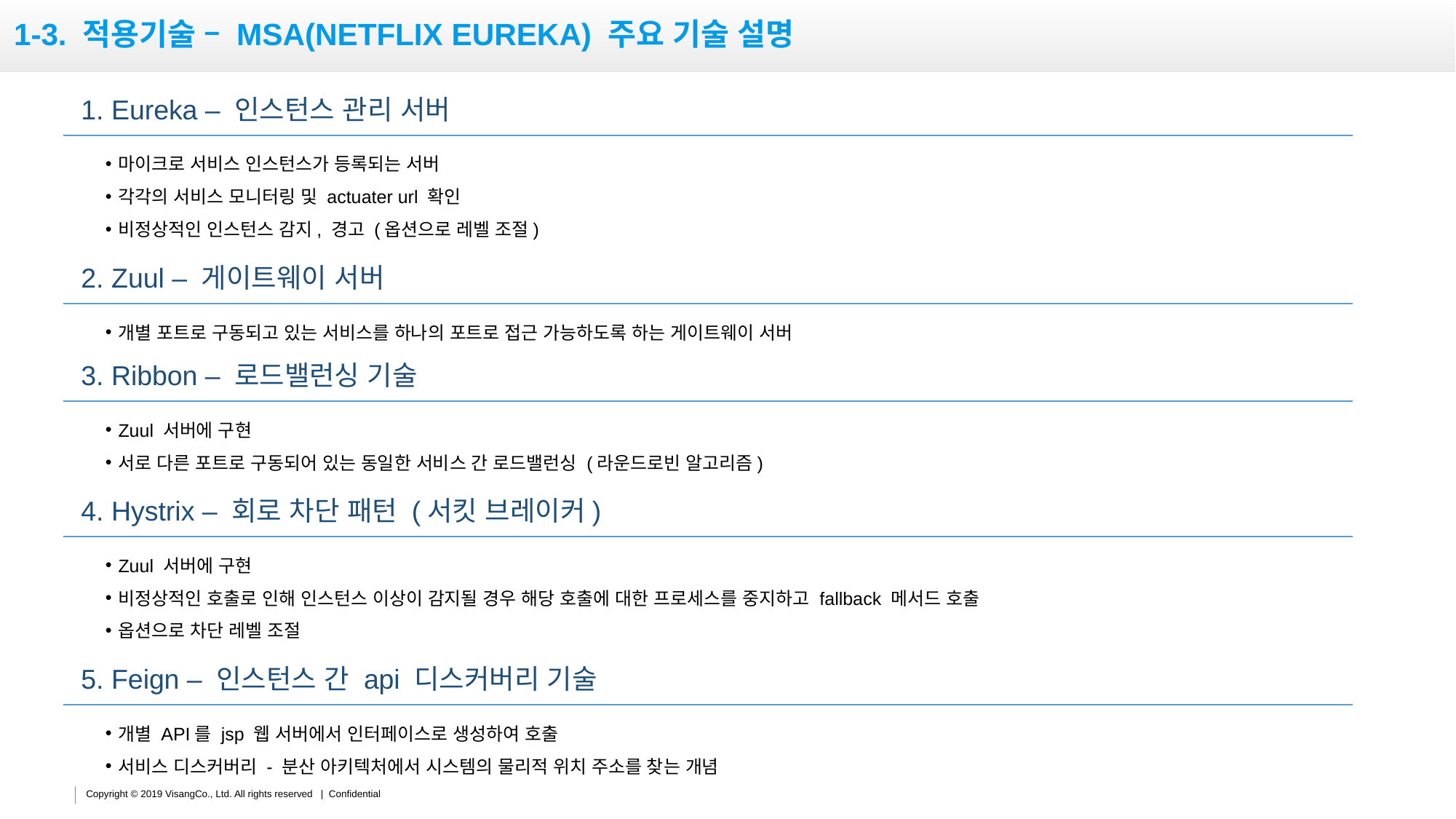

# 1-3. 적용기술 – Msa(Netflix eureka) 주요 기술 설명
1. Eureka – 인스턴스 관리 서버
마이크로 서비스 인스턴스가 등록되는 서버
각각의 서비스 모니터링 및 actuater url 확인
비정상적인 인스턴스 감지, 경고 (옵션으로 레벨 조절)
2. Zuul – 게이트웨이 서버
개별 포트로 구동되고 있는 서비스를 하나의 포트로 접근 가능하도록 하는 게이트웨이 서버
3. Ribbon – 로드밸런싱 기술
Zuul 서버에 구현
서로 다른 포트로 구동되어 있는 동일한 서비스 간 로드밸런싱 (라운드로빈 알고리즘)
4. Hystrix – 회로 차단 패턴 (서킷 브레이커)
Zuul 서버에 구현
비정상적인 호출로 인해 인스턴스 이상이 감지될 경우 해당 호출에 대한 프로세스를 중지하고 fallback 메서드 호출
옵션으로 차단 레벨 조절
5. Feign – 인스턴스 간 api 디스커버리 기술
개별 API를 jsp 웹 서버에서 인터페이스로 생성하여 호출
서비스 디스커버리 - 분산 아키텍처에서 시스템의 물리적 위치 주소를 찾는 개념